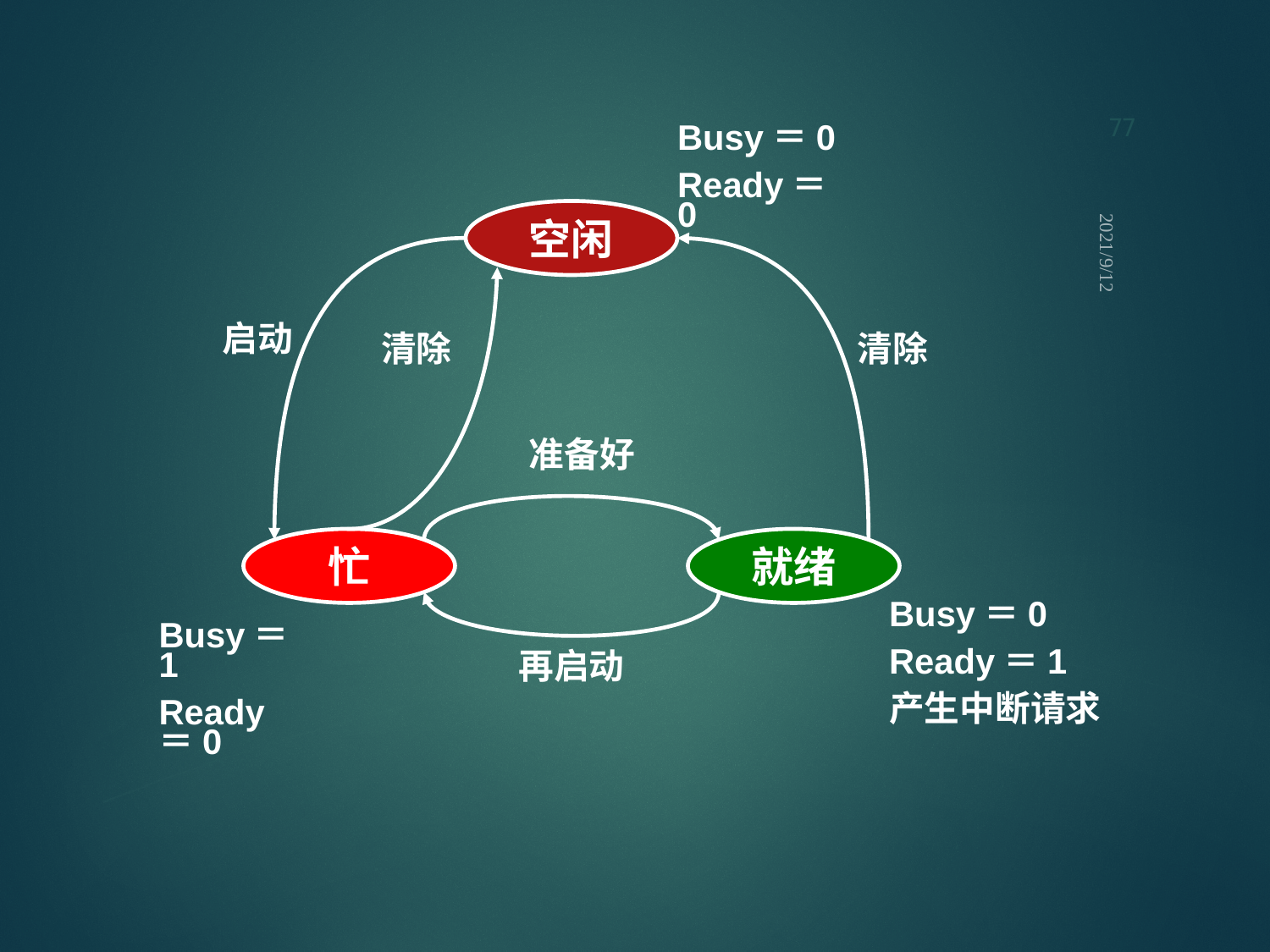

77
Busy＝0
Ready＝0
空闲
2021/9/12

启动
清除
清除
准备好
忙
就绪
Busy＝0
Ready＝1
产生中断请求
Busy＝1
Ready＝0
再启动